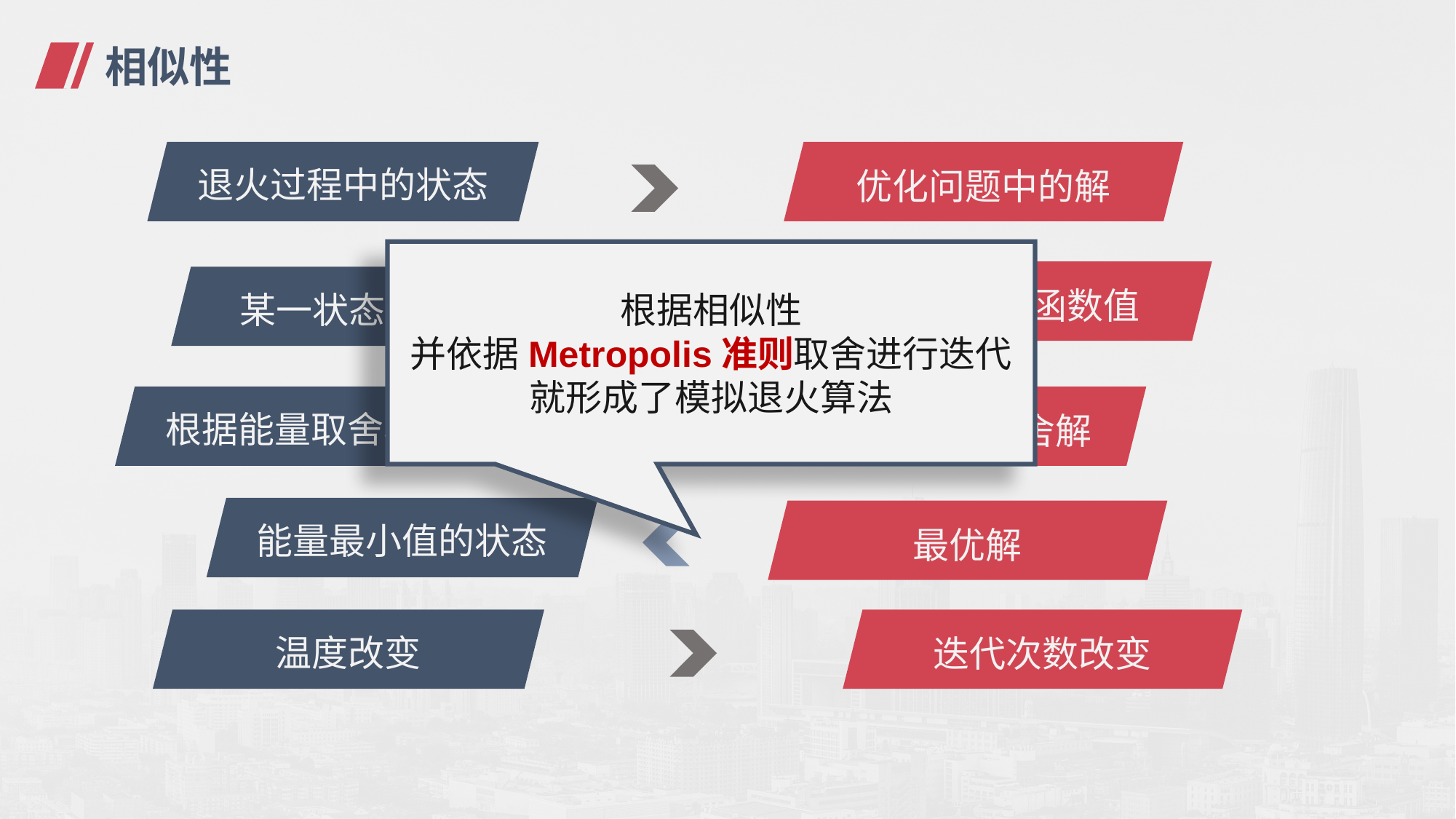

# 相似性

退火过程中的状态

优化问题中的解

根据相似性
并依据Metropolis准则取舍进行迭代
就形成了模拟退火算法

某一解的函数值

某一状态的能量

根据能量取舍状态

根据函数值取舍解

能量最小值的状态

最优解

温度改变

迭代次数改变